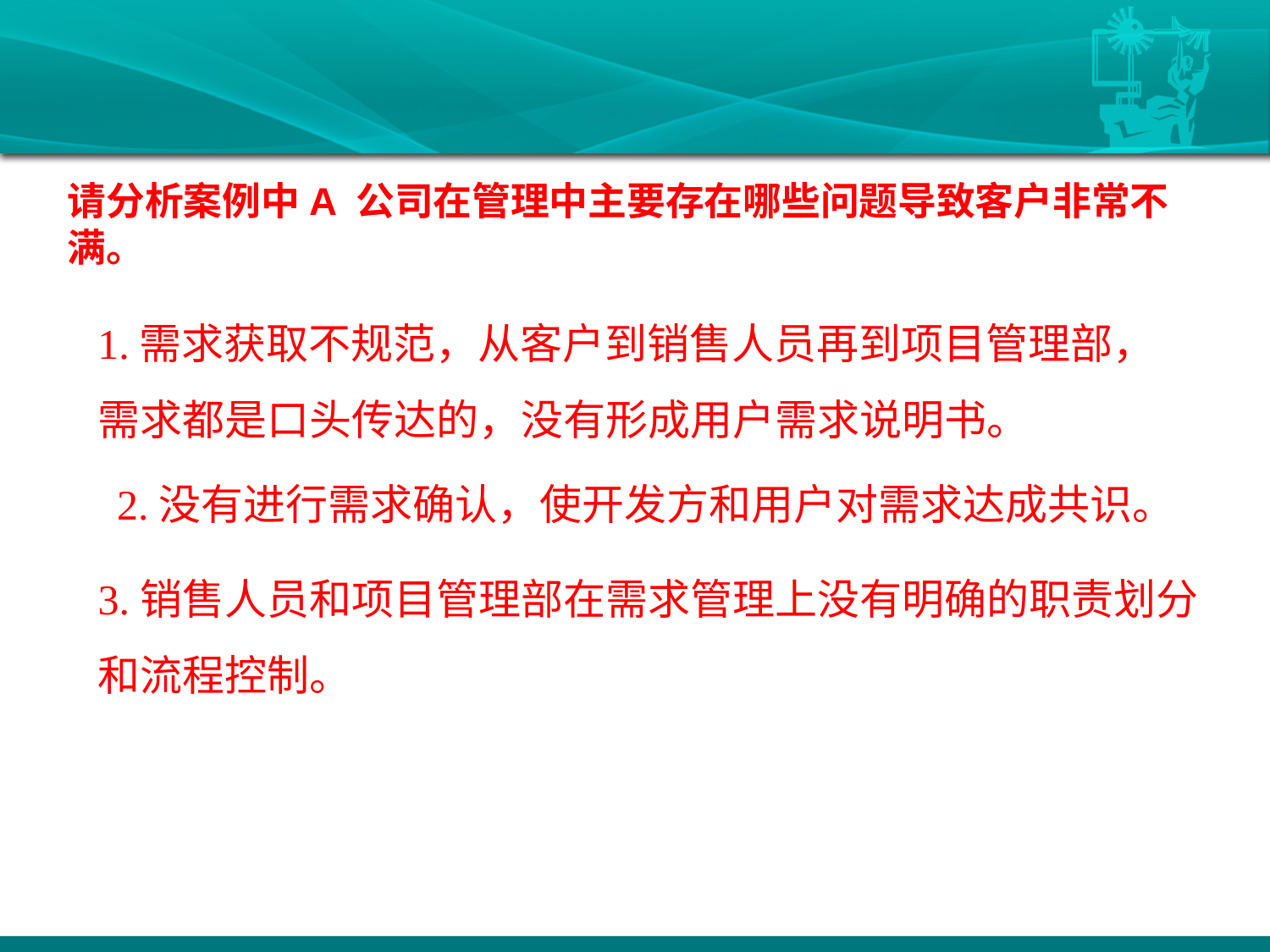

请分析案例中A 公司在管理中主要存在哪些问题导致客户非常不满。
1.需求获取不规范，从客户到销售人员再到项目管理部，
需求都是口头传达的，没有形成用户需求说明书。
2.没有进行需求确认，使开发方和用户对需求达成共识。
3.销售人员和项目管理部在需求管理上没有明确的职责划分
和流程控制。